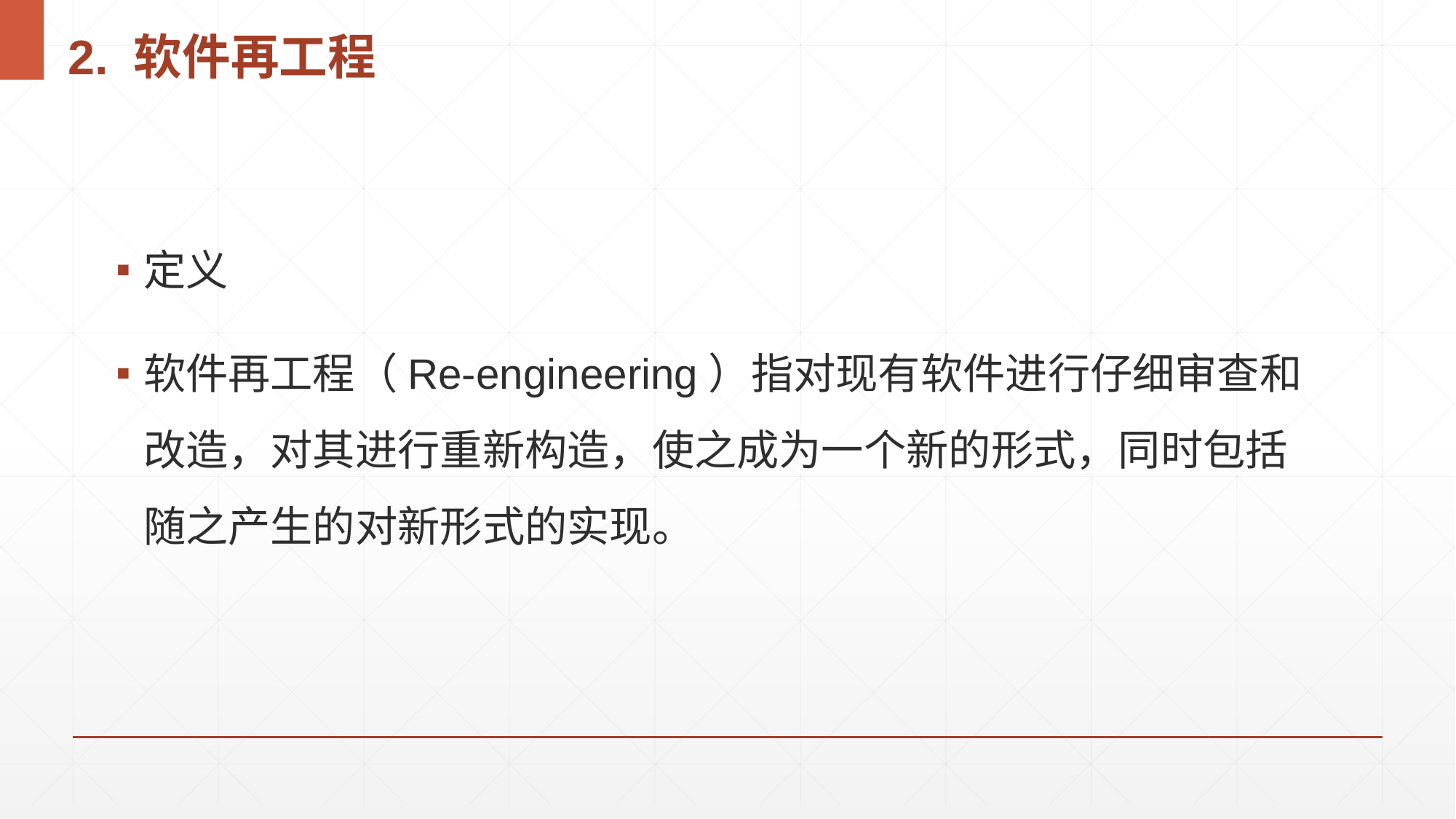

# 2. 软件再工程
定义
软件再工程（Re-engineering）指对现有软件进行仔细审查和改造，对其进行重新构造，使之成为一个新的形式，同时包括随之产生的对新形式的实现。